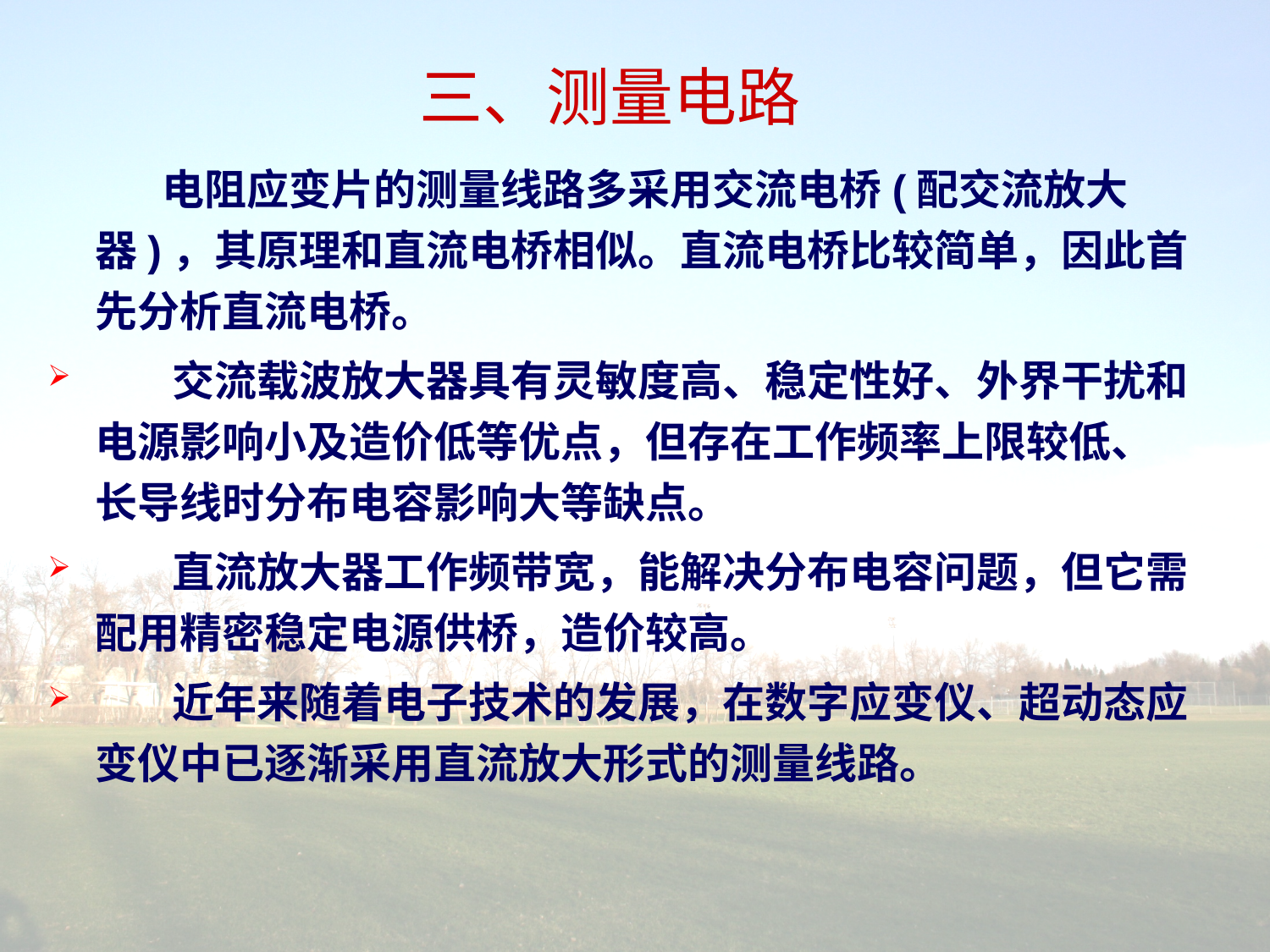

# 三、测量电路
           电阻应变片的测量线路多采用交流电桥(配交流放大器)，其原理和直流电桥相似。直流电桥比较简单，因此首先分析直流电桥。
       交流载波放大器具有灵敏度高、稳定性好、外界干扰和电源影响小及造价低等优点，但存在工作频率上限较低、长导线时分布电容影响大等缺点。
       直流放大器工作频带宽，能解决分布电容问题，但它需配用精密稳定电源供桥，造价较高。
       近年来随着电子技术的发展，在数字应变仪、超动态应变仪中已逐渐采用直流放大形式的测量线路。